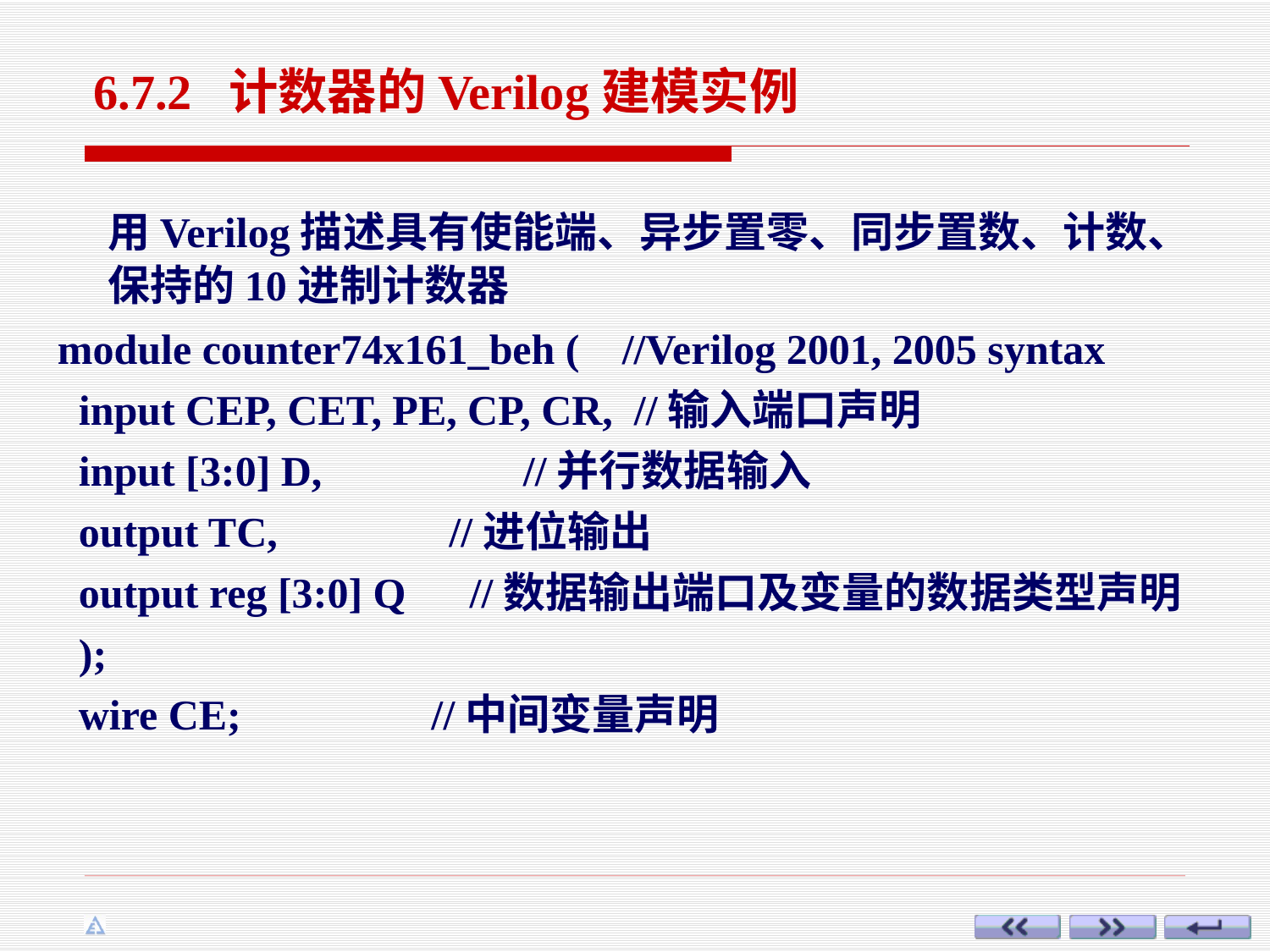

6.7.2  计数器的Verilog建模实例

用Verilog描述具有使能端、异步置零、同步置数、计数、保持的10进制计数器
module counter74x161_beh (    //Verilog 2001, 2005 syntax
  input CEP, CET, PE, CP, CR,  //输入端口声明
  input [3:0] D,  	        //并行数据输入
  output TC,	             //进位输出
  output reg [3:0] Q      //数据输出端口及变量的数据类型声明
  );
  wire CE;                  //中间变量声明